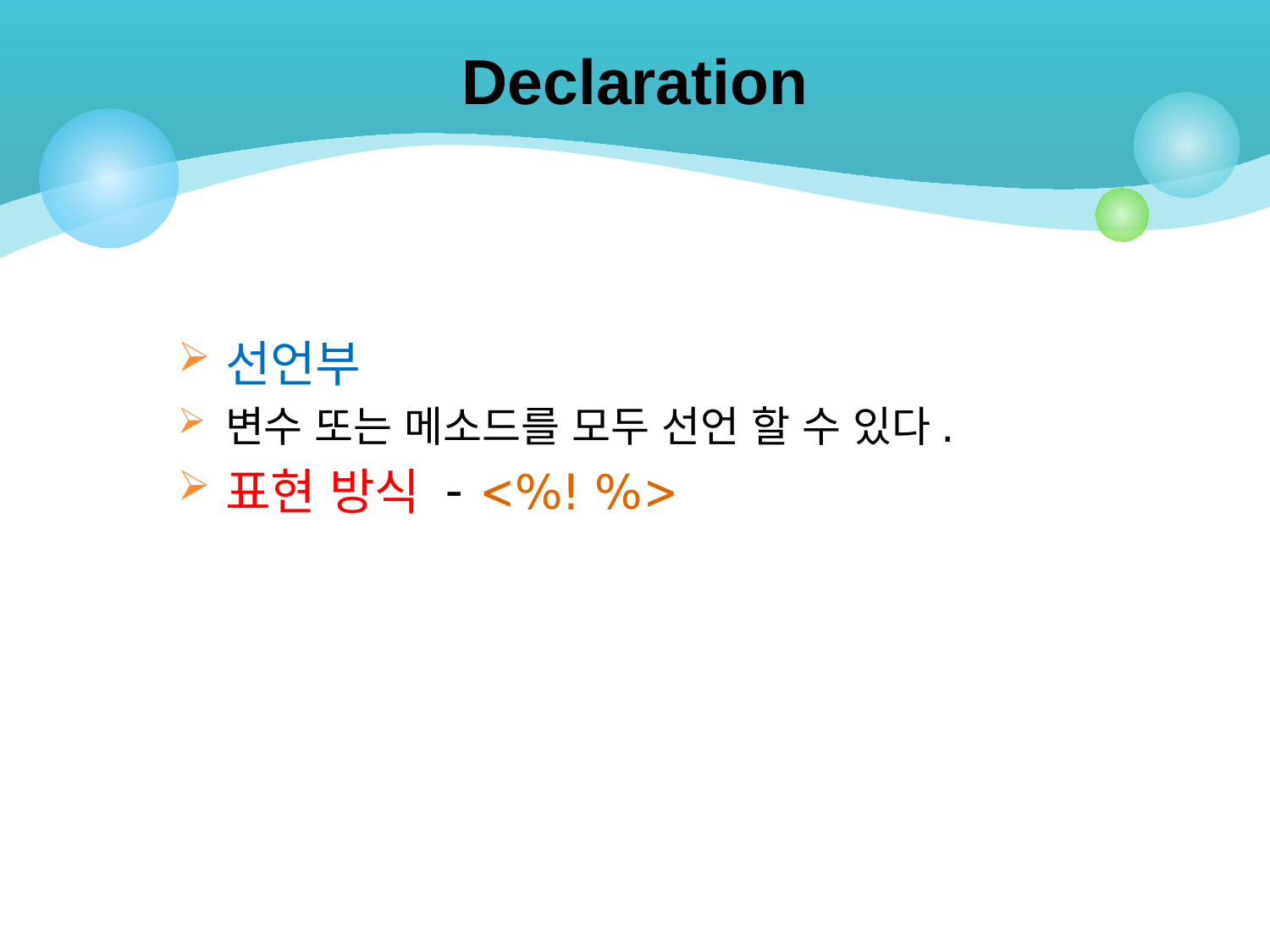

# Declaration
선언부
변수 또는 메소드를 모두 선언 할 수 있다.
표현 방식 - <%! %>